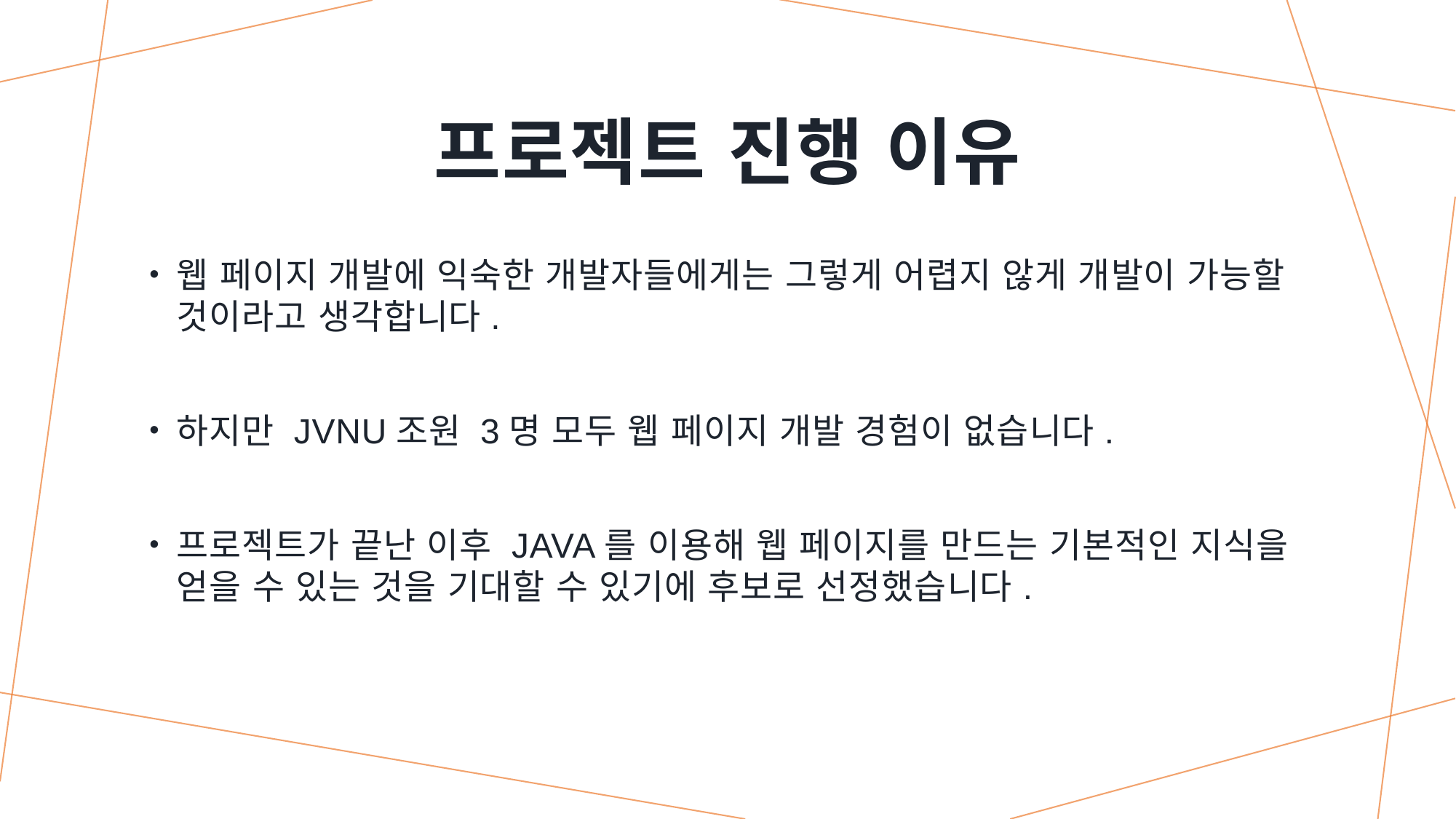

# 프로젝트 진행 이유
웹 페이지 개발에 익숙한 개발자들에게는 그렇게 어렵지 않게 개발이 가능할 것이라고 생각합니다.

하지만 JVNU조원 3명 모두 웹 페이지 개발 경험이 없습니다.

프로젝트가 끝난 이후 JAVA를 이용해 웹 페이지를 만드는 기본적인 지식을 얻을 수 있는 것을 기대할 수 있기에 후보로 선정했습니다.